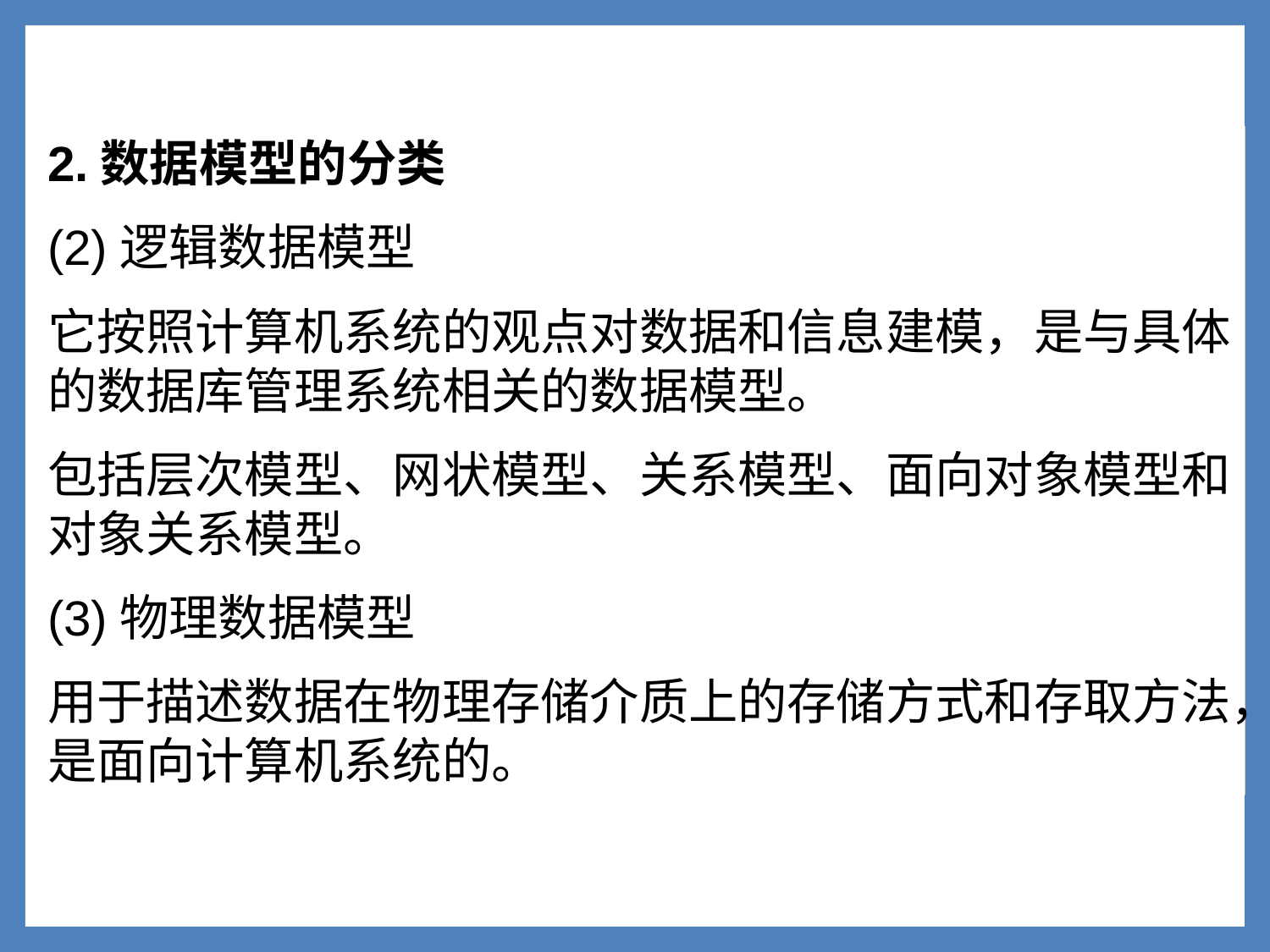

2.数据模型的分类
(2)逻辑数据模型
它按照计算机系统的观点对数据和信息建模，是与具体的数据库管理系统相关的数据模型。
包括层次模型、网状模型、关系模型、面向对象模型和对象关系模型。
(3)物理数据模型
用于描述数据在物理存储介质上的存储方式和存取方法，是面向计算机系统的。